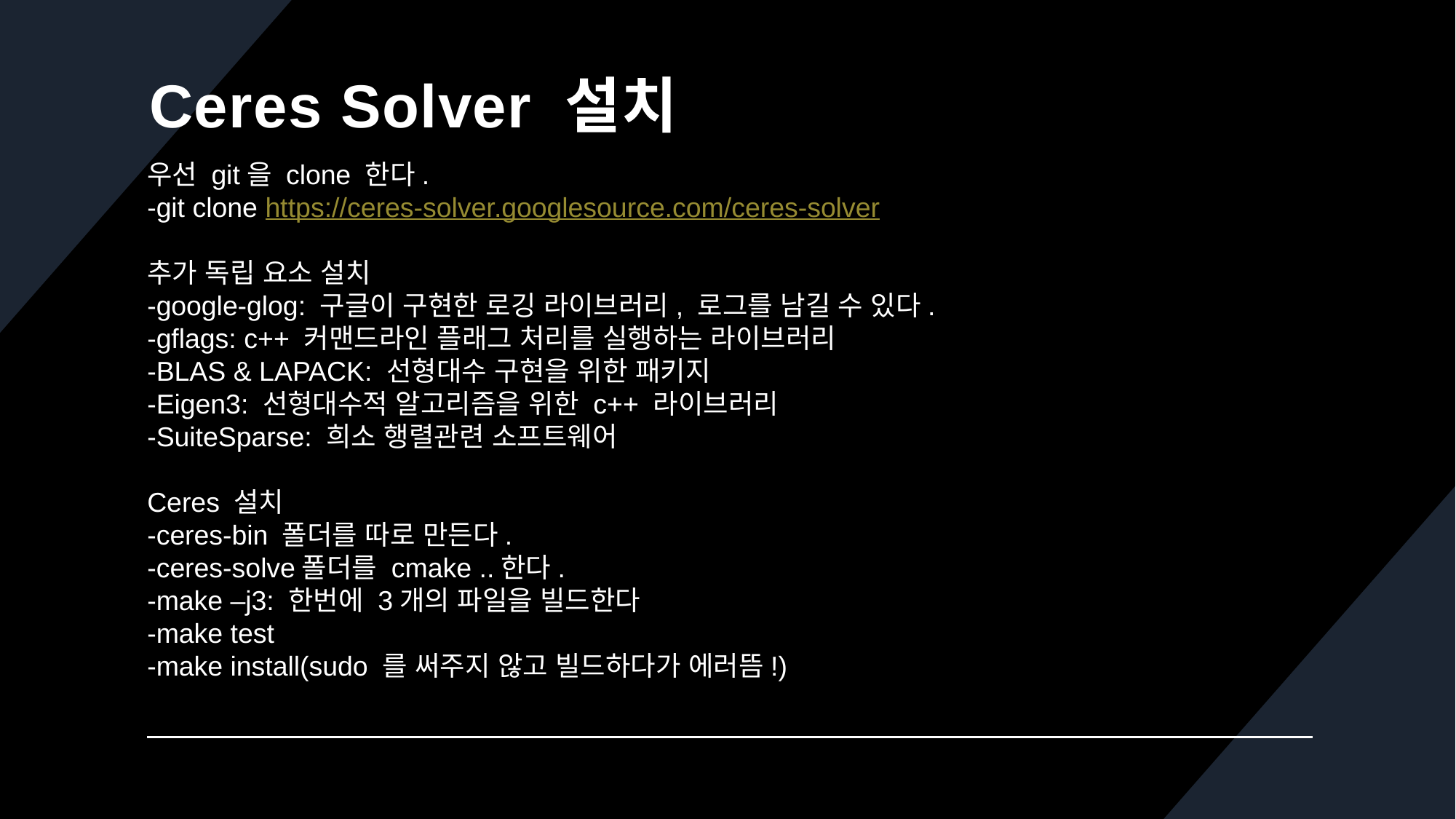

# Ceres Solver 설치
우선 git을 clone 한다.
-git clone https://ceres-solver.googlesource.com/ceres-solver

추가 독립 요소 설치
-google-glog: 구글이 구현한 로깅 라이브러리, 로그를 남길 수 있다.
-gflags: c++ 커맨드라인 플래그 처리를 실행하는 라이브러리
-BLAS & LAPACK: 선형대수 구현을 위한 패키지
-Eigen3: 선형대수적 알고리즘을 위한 c++ 라이브러리
-SuiteSparse: 희소 행렬관련 소프트웨어

Ceres 설치
-ceres-bin 폴더를 따로 만든다.
-ceres-solve폴더를 cmake ..한다.
-make –j3: 한번에 3개의 파일을 빌드한다
-make test
-make install(sudo 를 써주지 않고 빌드하다가 에러뜸!)